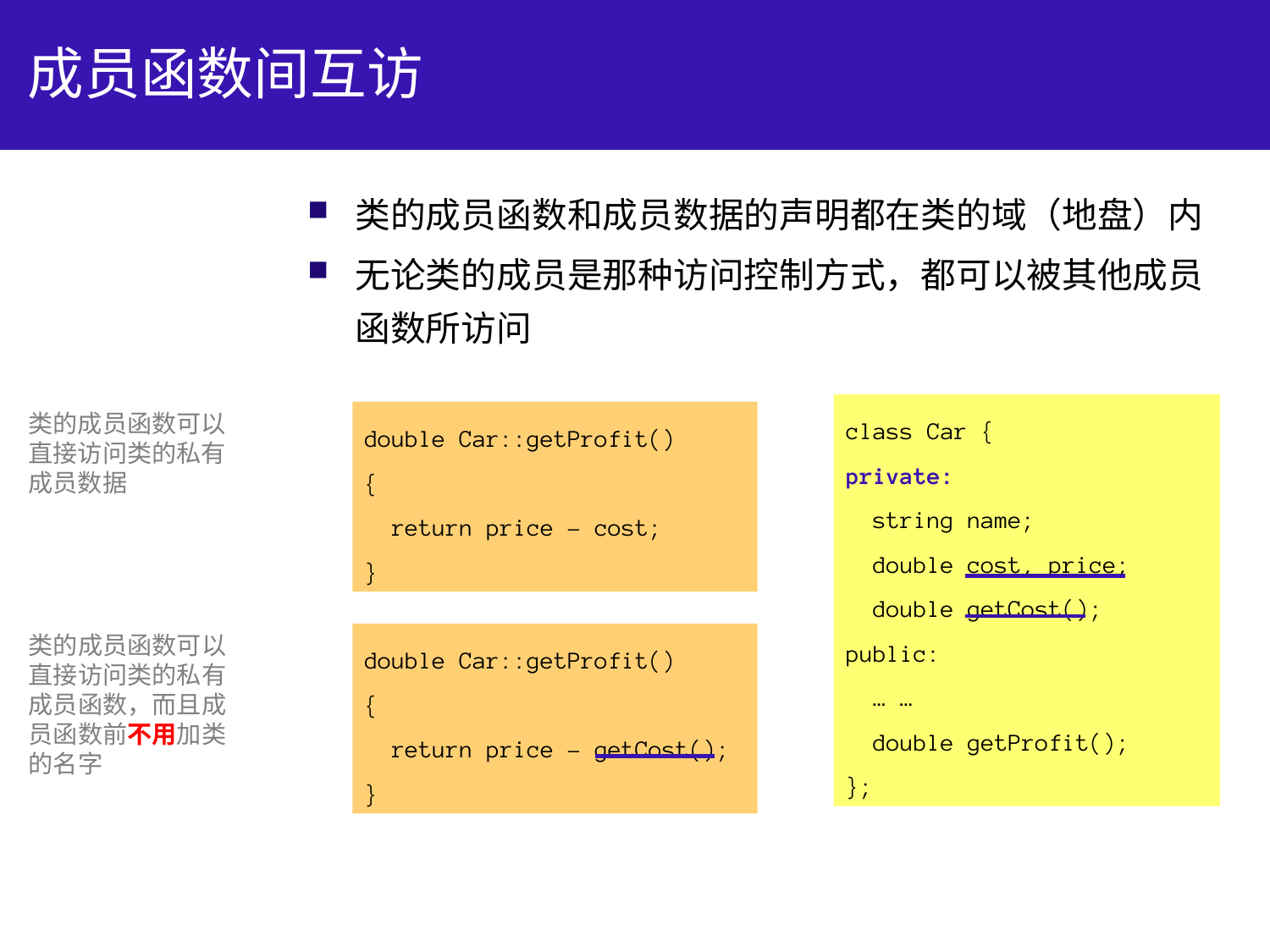

# 成员函数间互访
类的成员函数和成员数据的声明都在类的域（地盘）内
无论类的成员是那种访问控制方式，都可以被其他成员函数所访问
class Car {
private:
  string name;
  double cost, price;
  double getCost();
public:
  … …
  double getProfit();
};
类的成员函数可以
直接访问类的私有
成员数据
double Car::getProfit()
{
  return price – cost;
}
类的成员函数可以
直接访问类的私有
成员函数，而且成
员函数前不用加类
的名字
double Car::getProfit()
{
  return price – getCost();
}
22